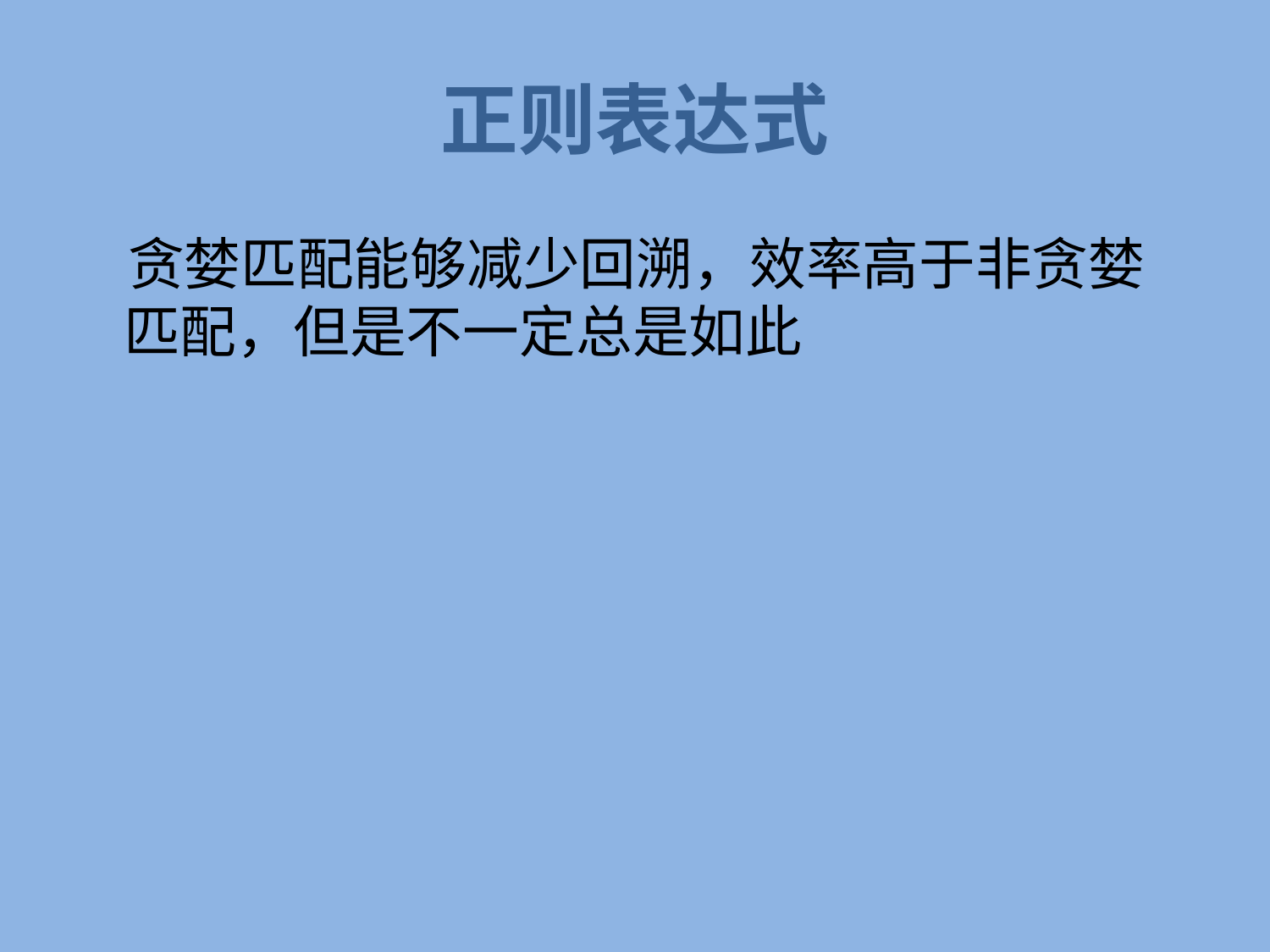

# 正则表达式
   贪婪匹配能够减少回溯，效率高于非贪婪匹配，但是不一定总是如此